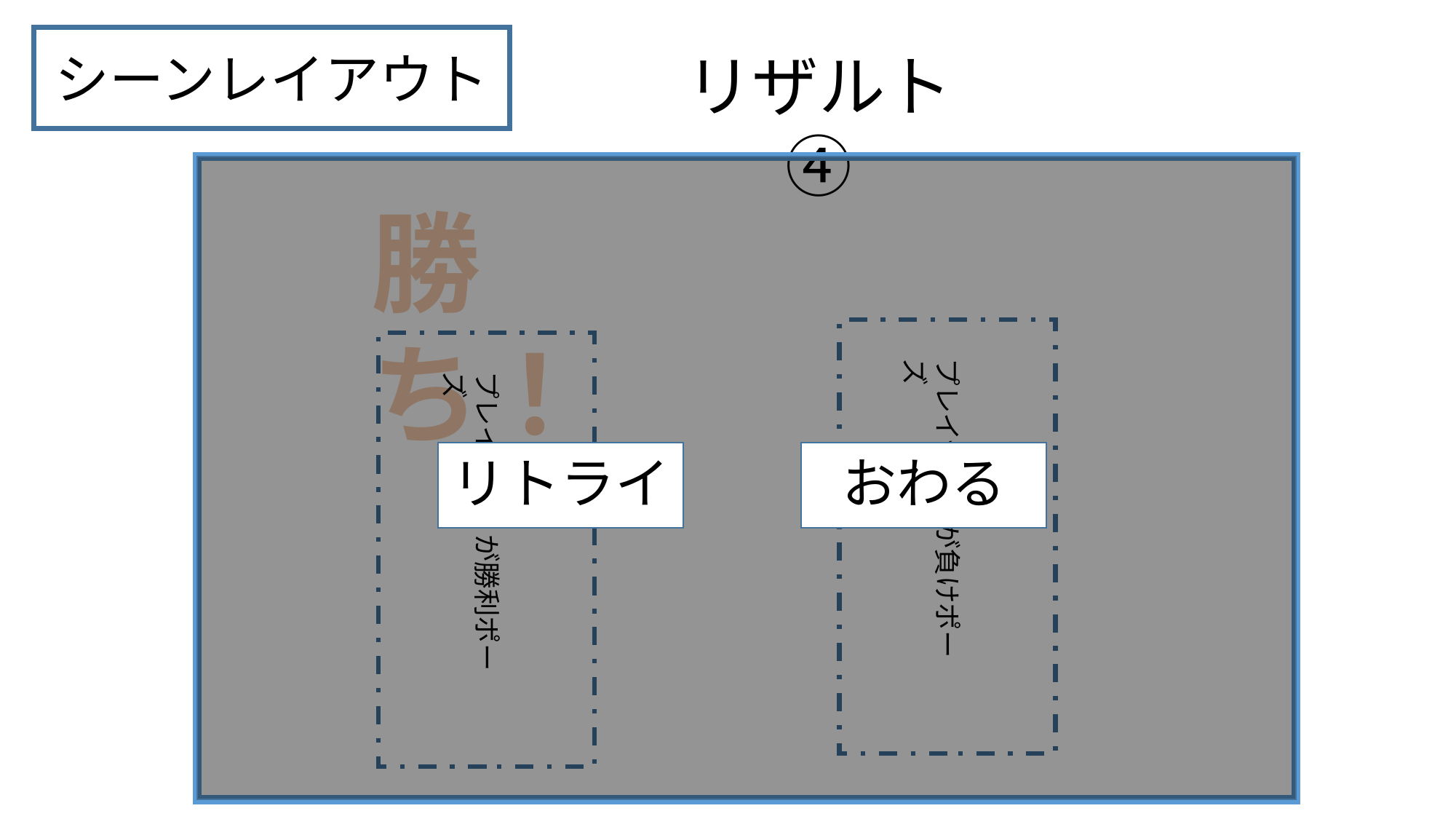

シーンレイアウト
リザルト④

勝ち！

プレイヤー２が負けポーズ

プレイヤー１が勝利ポーズ

リトライ
おわる